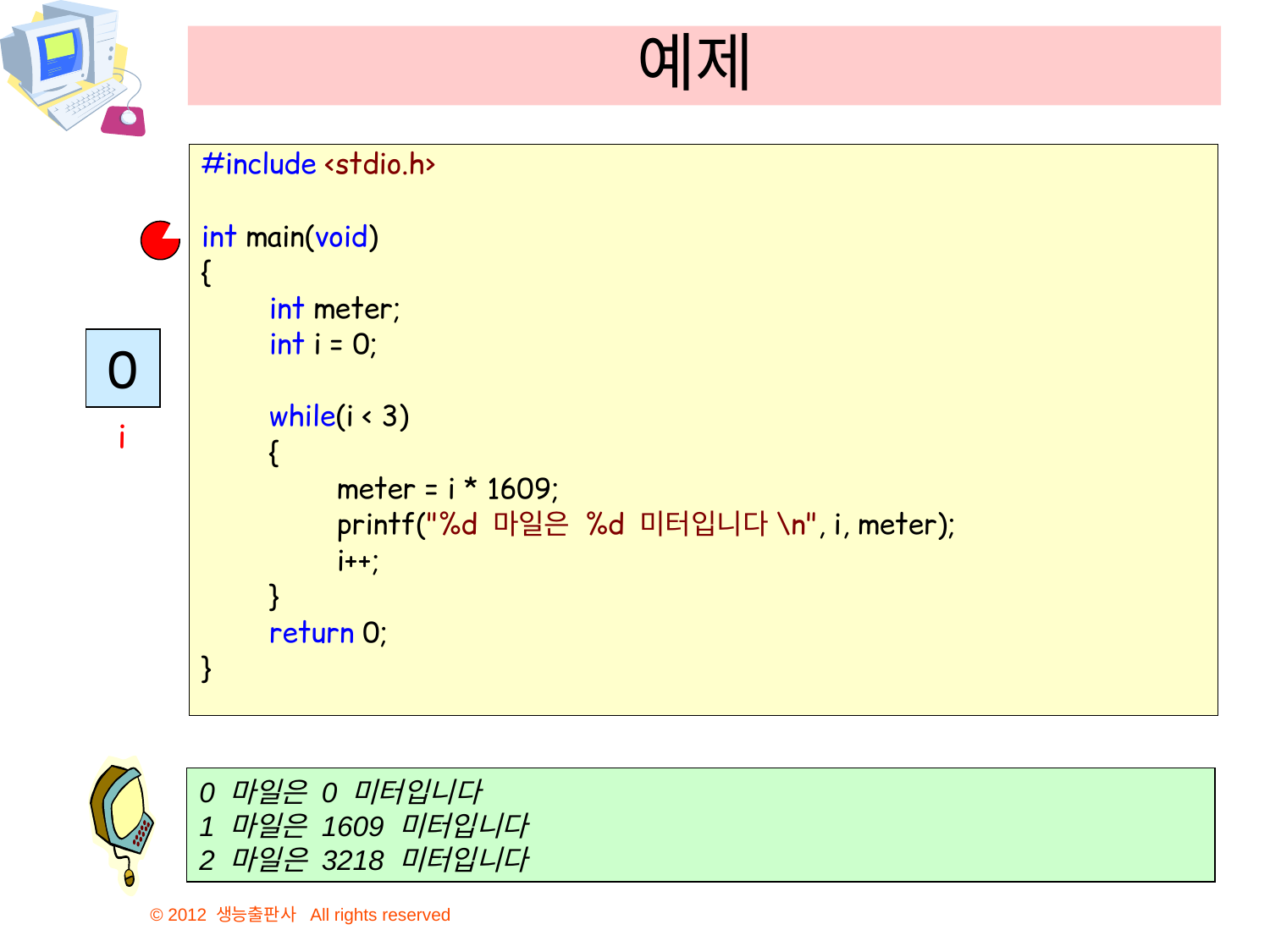

# 예제
#include <stdio.h>

int main(void)
{
        int meter;
        int i = 0;

        while(i < 3)
        {
                meter = i * 1609;
                printf("%d 마일은 %d 미터입니다\n", i, meter);
                i++;
        }
        return 0;
}

1
0
2
i
3

0 마일은 0 미터입니다
1 마일은 1609 미터입니다
2 마일은 3218 미터입니다